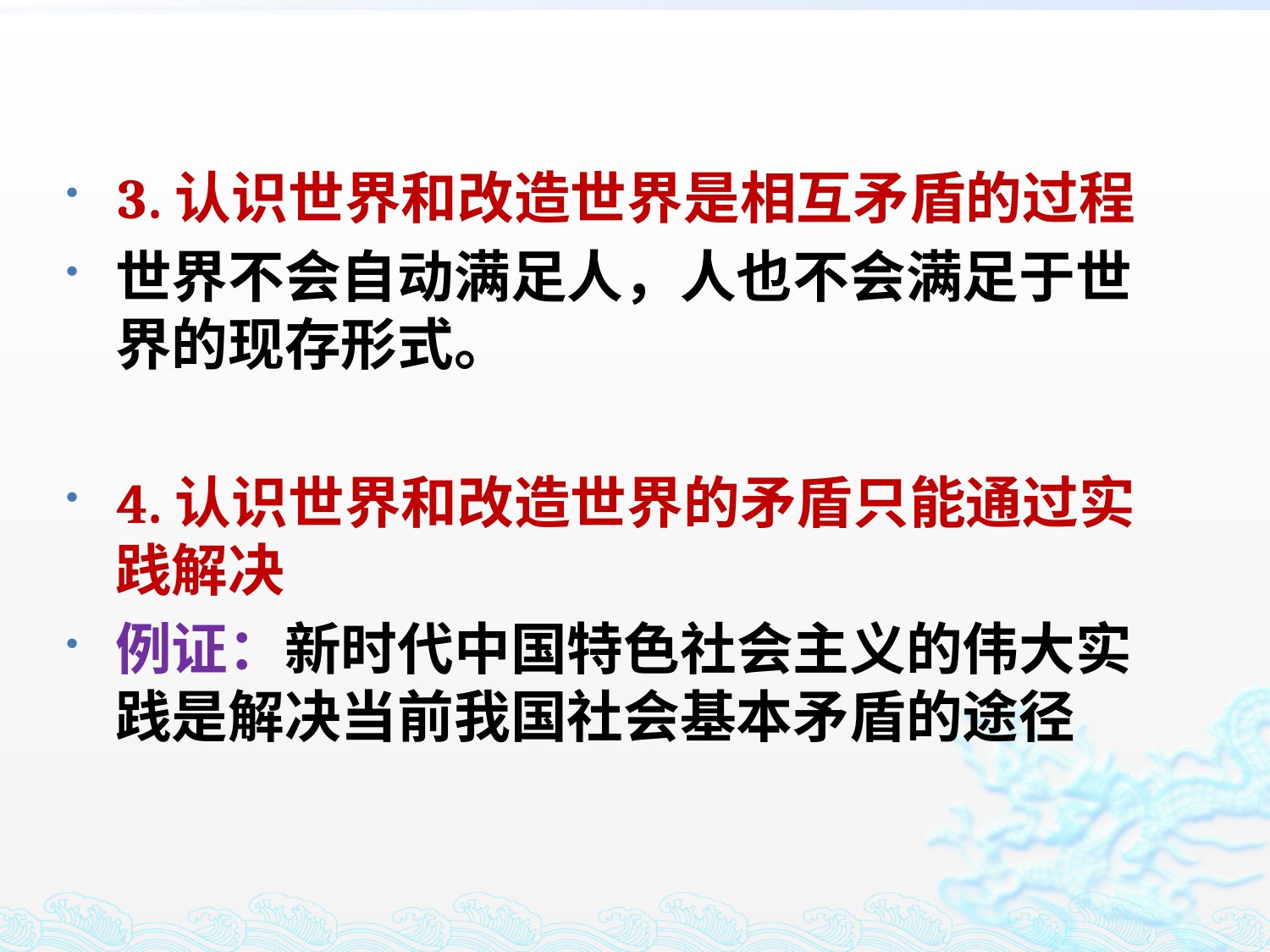

3.认识世界和改造世界是相互矛盾的过程
世界不会自动满足人，人也不会满足于世界的现存形式。

4.认识世界和改造世界的矛盾只能通过实践解决
例证：新时代中国特色社会主义的伟大实践是解决当前我国社会基本矛盾的途径